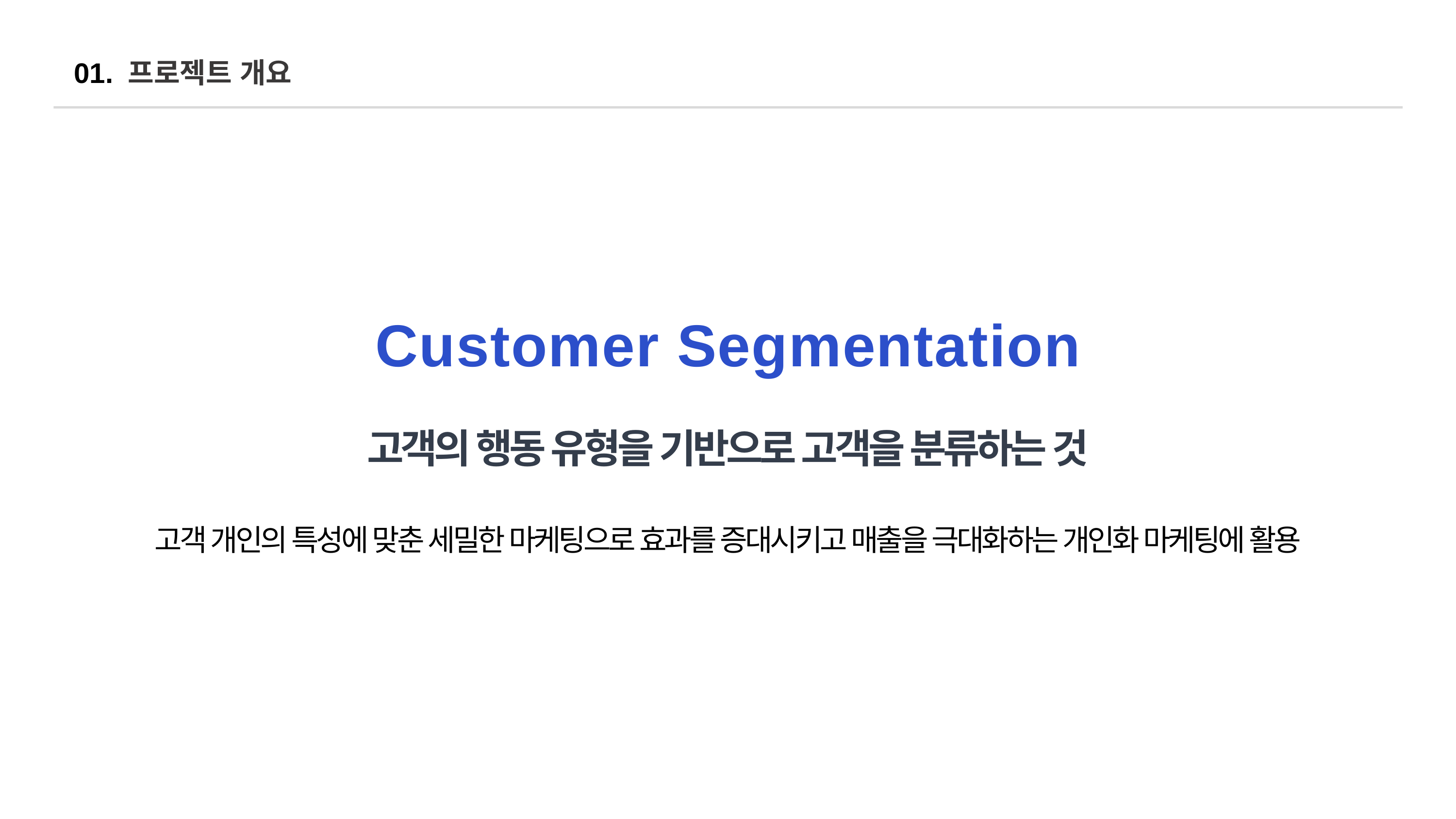

01. 프로젝트 개요

Customer Segmentation
고객의 행동 유형을 기반으로 고객을 분류하는 것

고객 개인의 특성에 맞춘 세밀한 마케팅으로 효과를 증대시키고 매출을 극대화하는 개인화 마케팅에 활용